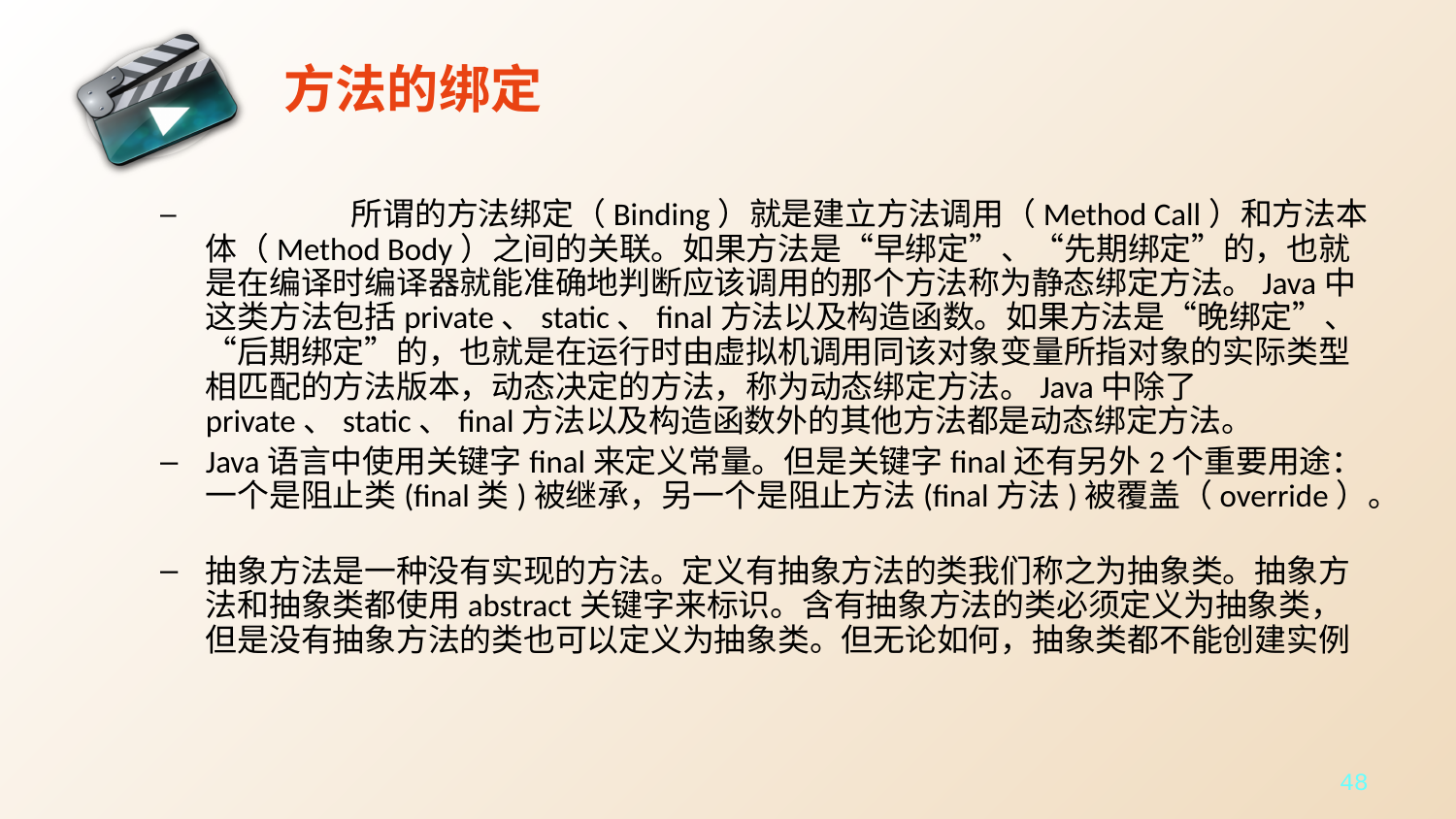

# 方法的绑定
	所谓的方法绑定（Binding）就是建立方法调用（Method Call）和方法本体（Method Body）之间的关联。如果方法是“早绑定”、“先期绑定”的，也就是在编译时编译器就能准确地判断应该调用的那个方法称为静态绑定方法。Java中这类方法包括private、static、final方法以及构造函数。如果方法是“晚绑定”、“后期绑定”的，也就是在运行时由虚拟机调用同该对象变量所指对象的实际类型相匹配的方法版本，动态决定的方法，称为动态绑定方法。Java中除了private、static、final方法以及构造函数外的其他方法都是动态绑定方法。
Java语言中使用关键字final来定义常量。但是关键字final还有另外2个重要用途：一个是阻止类(final类)被继承，另一个是阻止方法(final方法)被覆盖（override）。
抽象方法是一种没有实现的方法。定义有抽象方法的类我们称之为抽象类。抽象方法和抽象类都使用abstract关键字来标识。含有抽象方法的类必须定义为抽象类，但是没有抽象方法的类也可以定义为抽象类。但无论如何，抽象类都不能创建实例

48